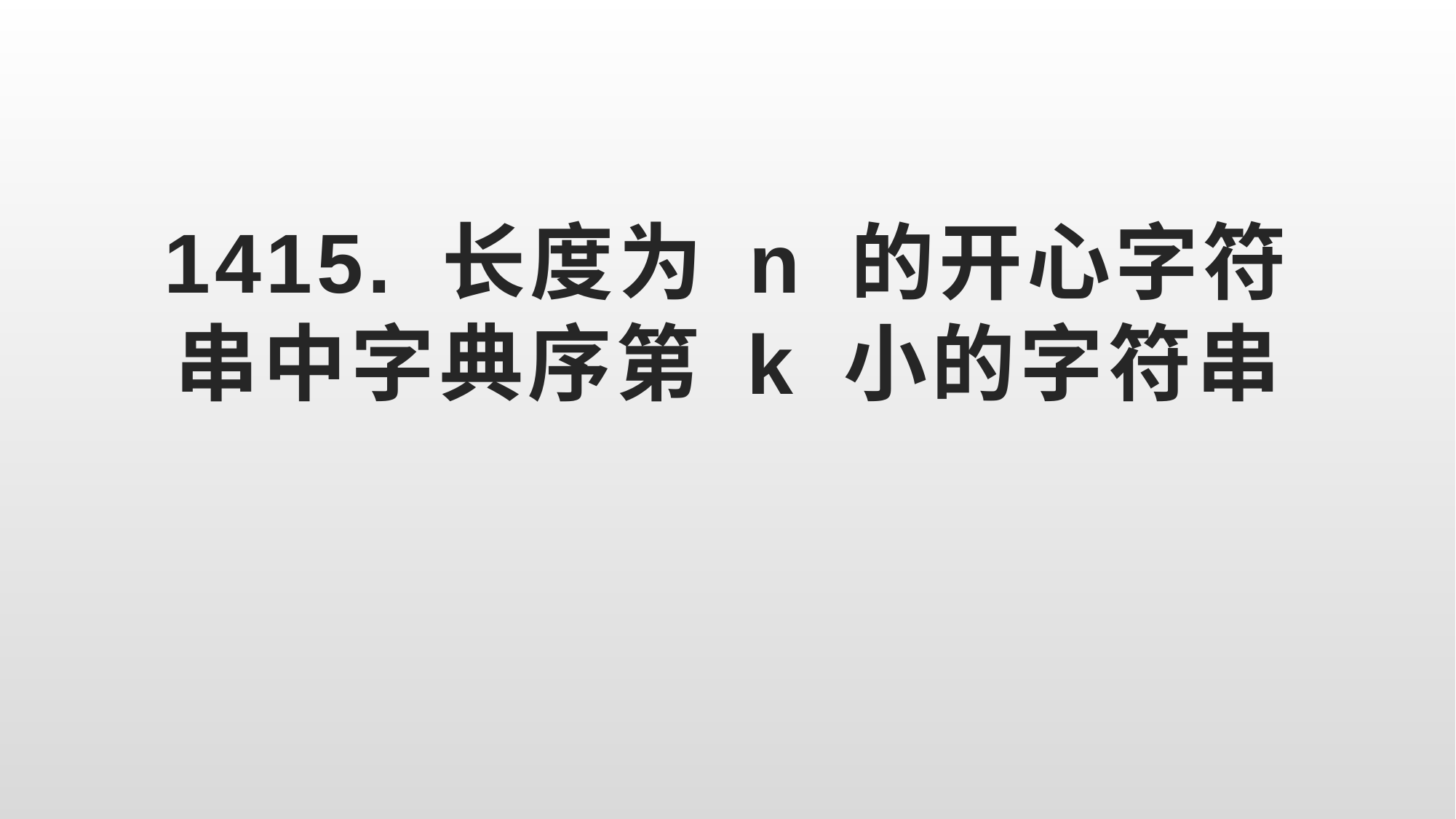

# 1415. 长度为 n 的开心字符串中字典序第 k 小的字符串